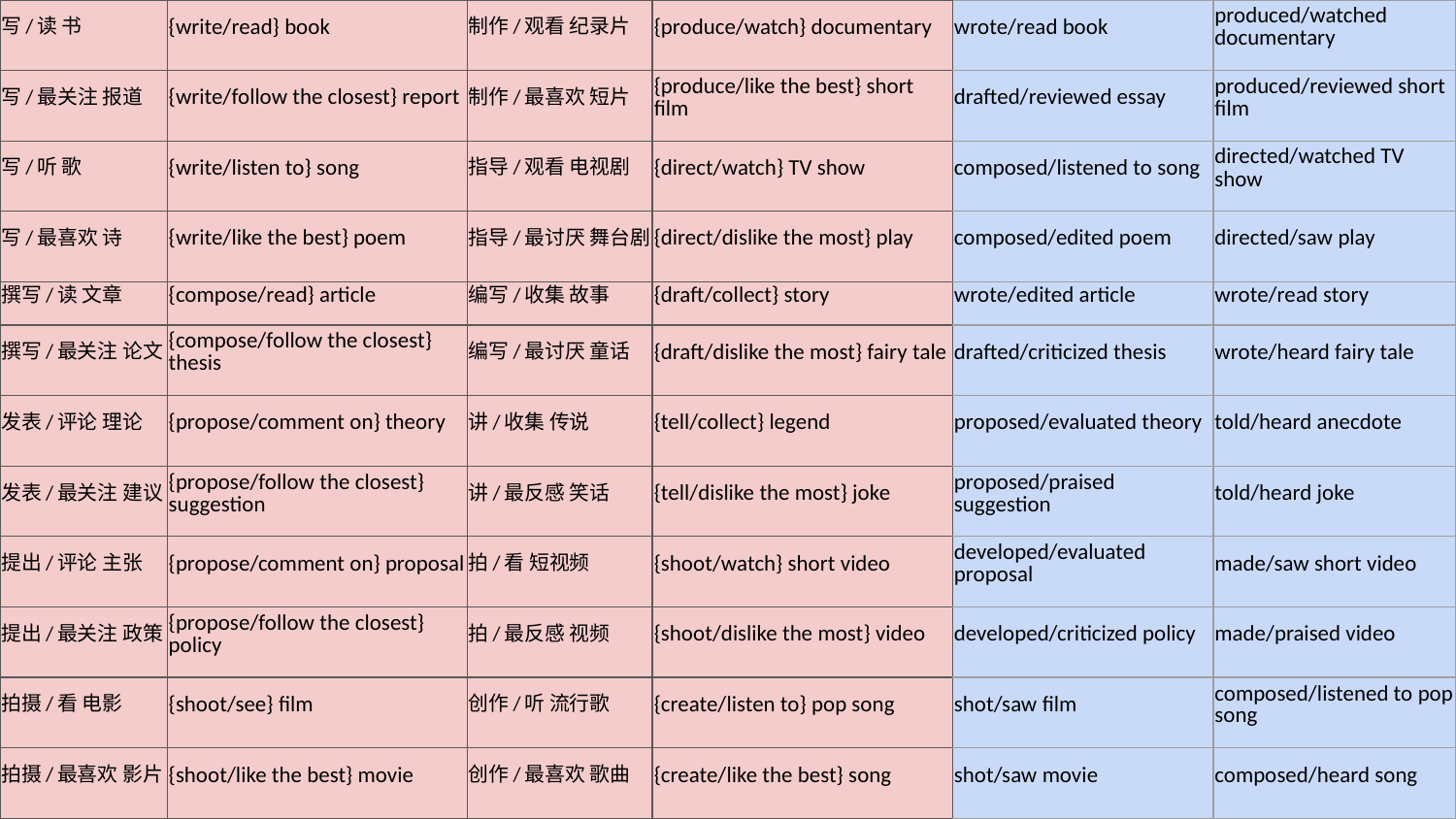

| 写/读 书 | {write/read} book | 制作/观看 纪录片 | {produce/watch} documentary | wrote/read book | produced/watched documentary |
| --- | --- | --- | --- | --- | --- |
| 写/最关注 报道 | {write/follow the closest} report | 制作/最喜欢 短片 | {produce/like the best} short film | drafted/reviewed essay | produced/reviewed short film |
| 写/听 歌 | {write/listen to} song | 指导/观看 电视剧 | {direct/watch} TV show | composed/listened to song | directed/watched TV show |
| 写/最喜欢 诗 | {write/like the best} poem | 指导/最讨厌 舞台剧 | {direct/dislike the most} play | composed/edited poem | directed/saw play |
| 撰写/读 文章 | {compose/read} article | 编写/收集 故事 | {draft/collect} story | wrote/edited article | wrote/read story |
| 撰写/最关注 论文 | {compose/follow the closest} thesis | 编写/最讨厌 童话 | {draft/dislike the most} fairy tale | drafted/criticized thesis | wrote/heard fairy tale |
| 发表/评论 理论 | {propose/comment on} theory | 讲/收集 传说 | {tell/collect} legend | proposed/evaluated theory | told/heard anecdote |
| 发表/最关注 建议 | {propose/follow the closest} suggestion | 讲/最反感 笑话 | {tell/dislike the most} joke | proposed/praised suggestion | told/heard joke |
| 提出/评论 主张 | {propose/comment on} proposal | 拍/看 短视频 | {shoot/watch} short video | developed/evaluated proposal | made/saw short video |
| 提出/最关注 政策 | {propose/follow the closest} policy | 拍/最反感 视频 | {shoot/dislike the most} video | developed/criticized policy | made/praised video |
| 拍摄/看 电影 | {shoot/see} film | 创作/听 流行歌 | {create/listen to} pop song | shot/saw film | composed/listened to pop song |
| 拍摄/最喜欢 影片 | {shoot/like the best} movie | 创作/最喜欢 歌曲 | {create/like the best} song | shot/saw movie | composed/heard song |
30